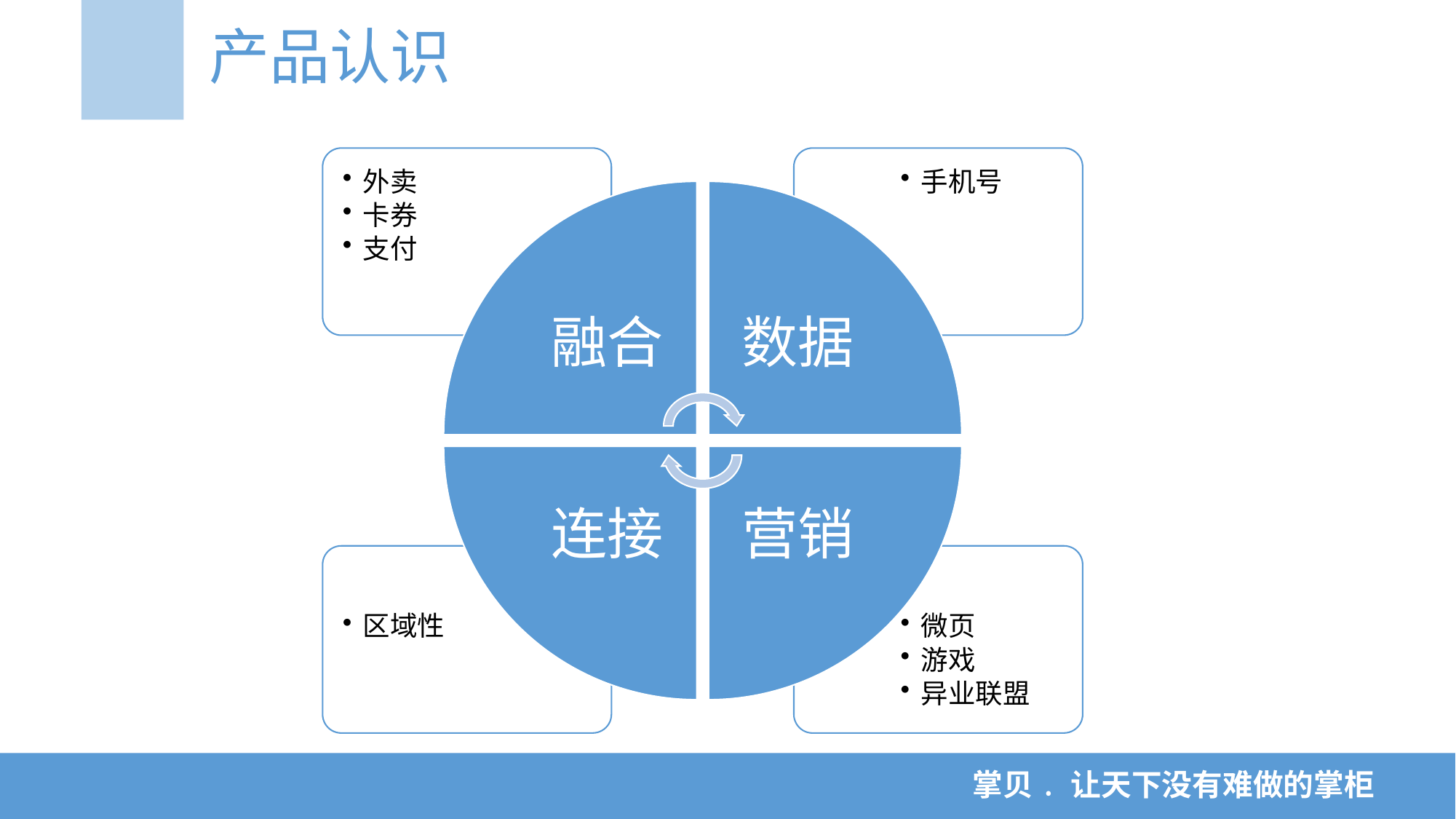

产品认识
微页
游戏
异业联盟
区域性
手机号
外卖
卡券
支付
融合
数据
营销
连接